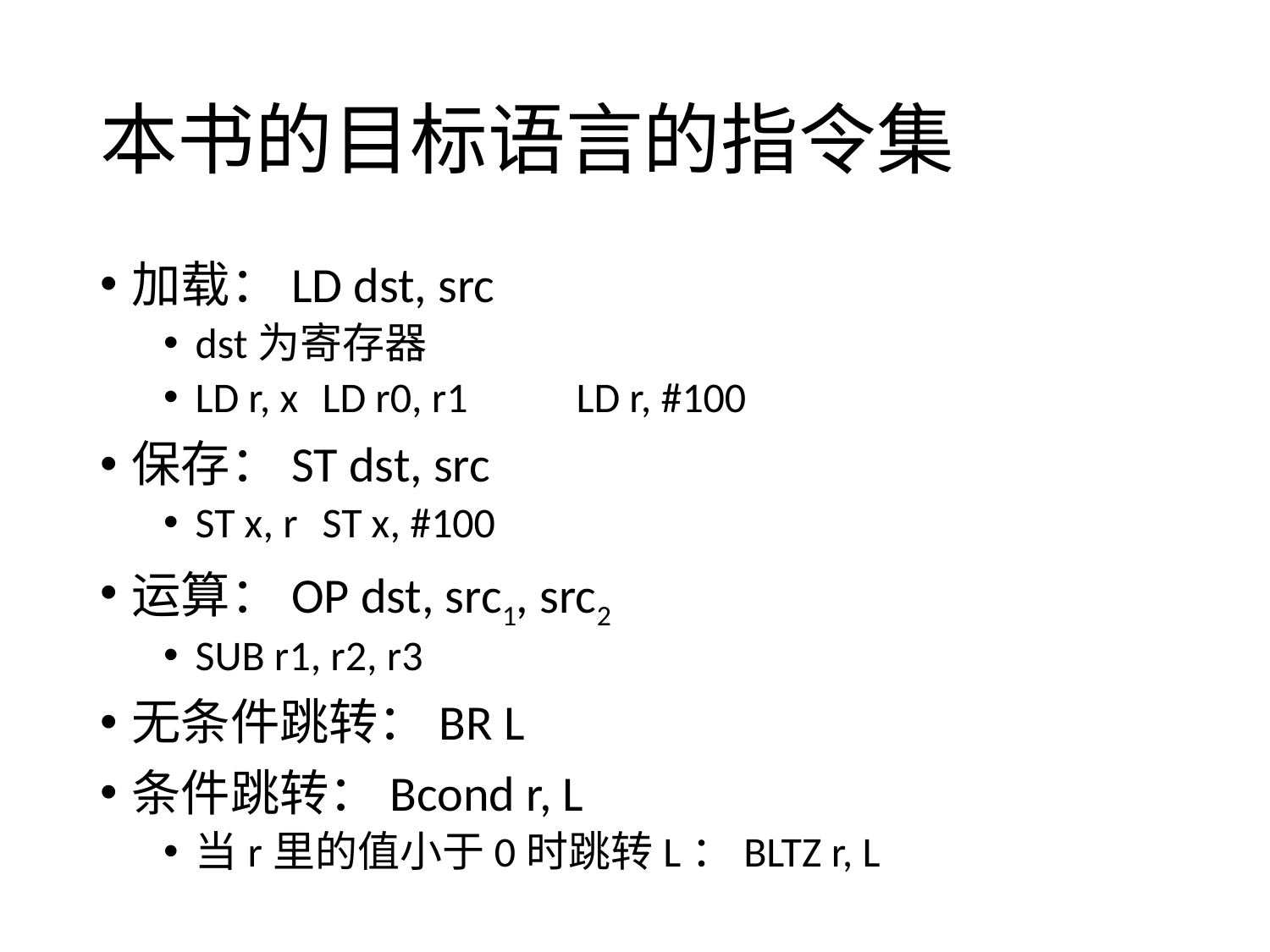

# 本书的目标语言的指令集
加载：LD dst, src
dst为寄存器
LD r, x	LD r0, r1	LD r, #100
保存：ST dst, src
ST x, r	ST x, #100
运算：OP dst, src1, src2
SUB r1, r2, r3
无条件跳转：BR L
条件跳转：Bcond r, L
当r里的值小于0时跳转L：BLTZ r, L